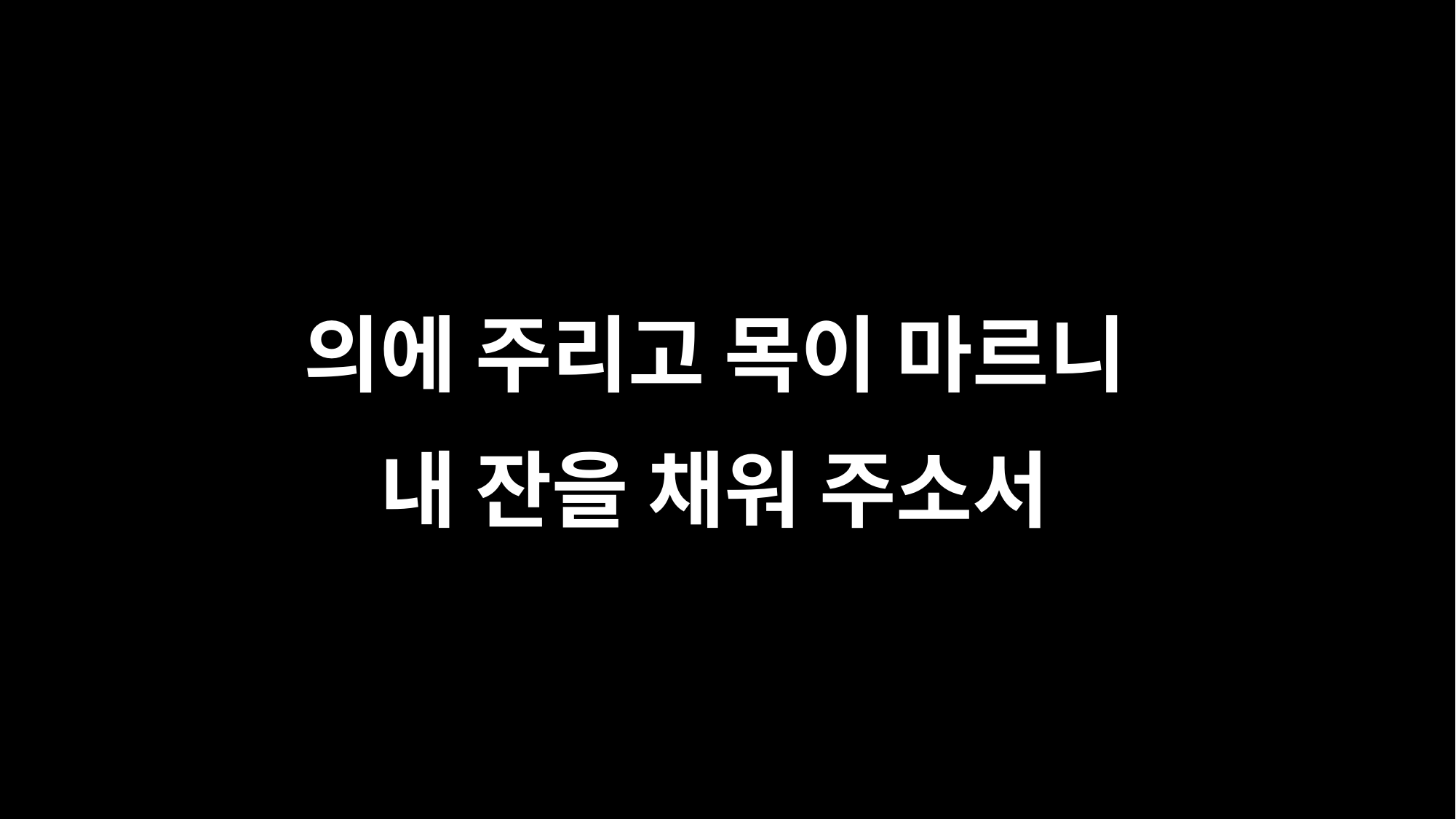

의에 주리고 목이 마르니
내 잔을 채워 주소서